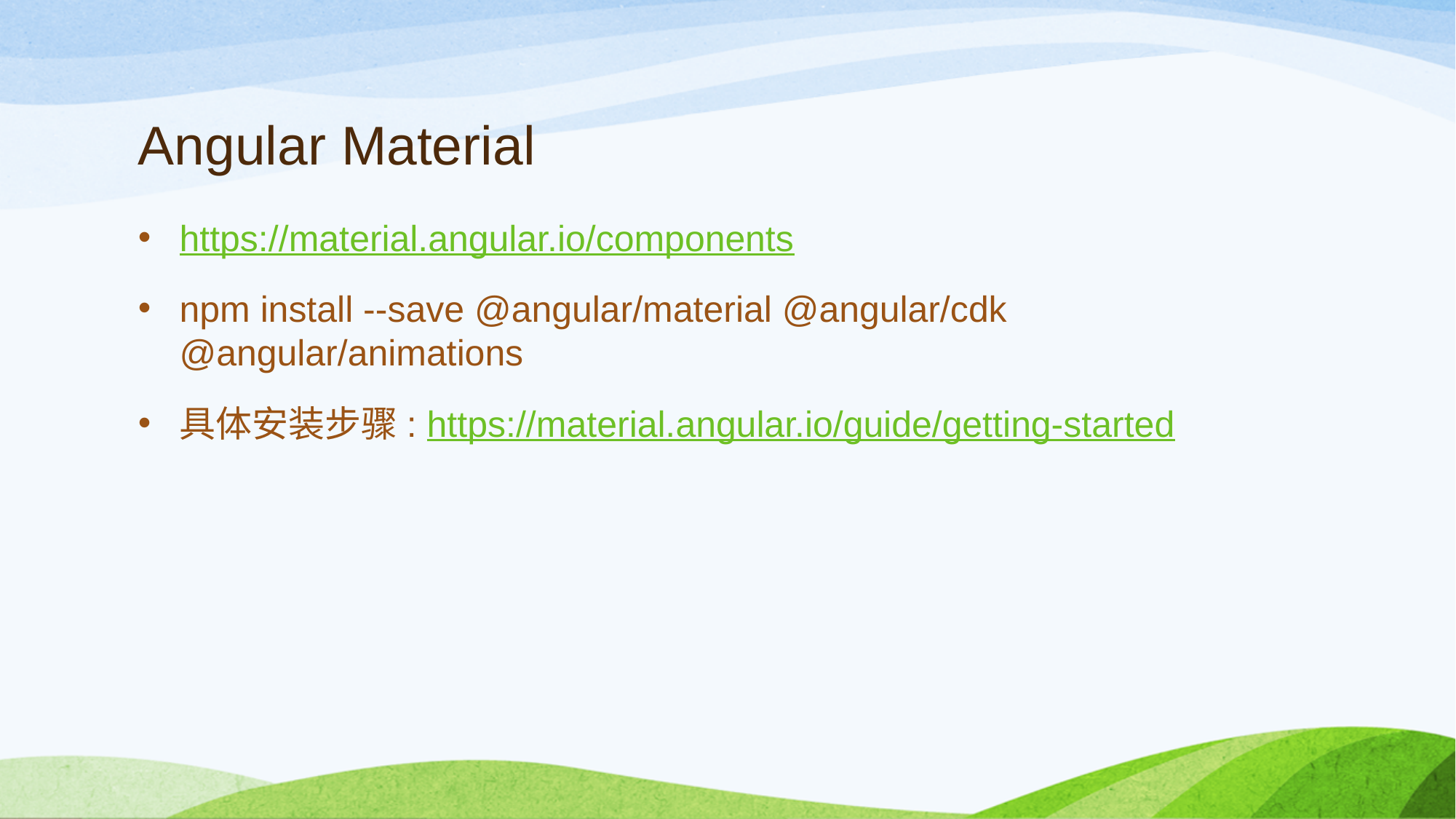

# Angular Material
https://material.angular.io/components
npm install --save @angular/material @angular/cdk @angular/animations
具体安装步骤: https://material.angular.io/guide/getting-started